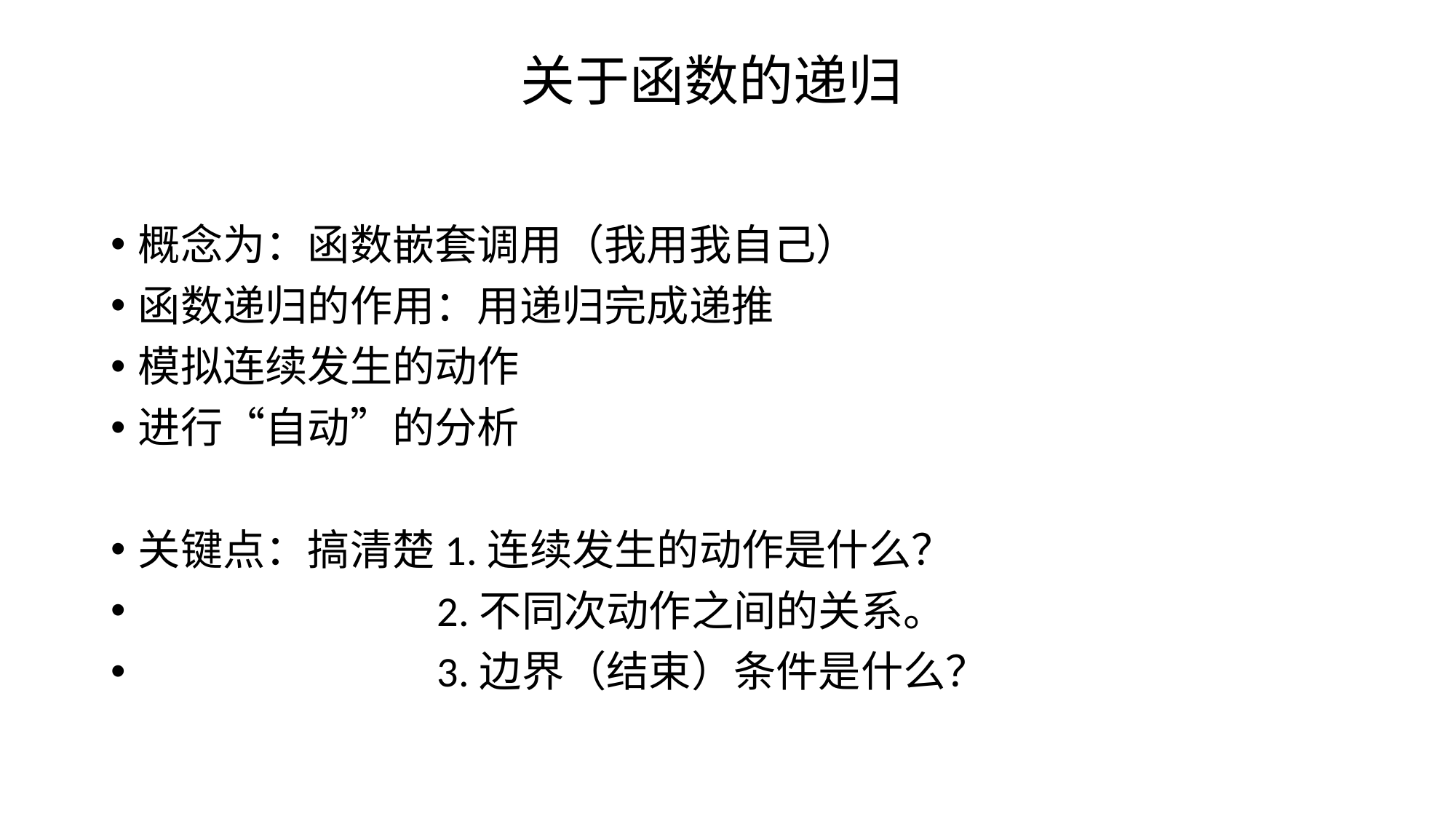

# 关于函数的递归
概念为：函数嵌套调用（我用我自己）
函数递归的作用：用递归完成递推
模拟连续发生的动作
进行“自动”的分析

关键点：搞清楚1.连续发生的动作是什么？
                               2.不同次动作之间的关系。
                               3.边界（结束）条件是什么？